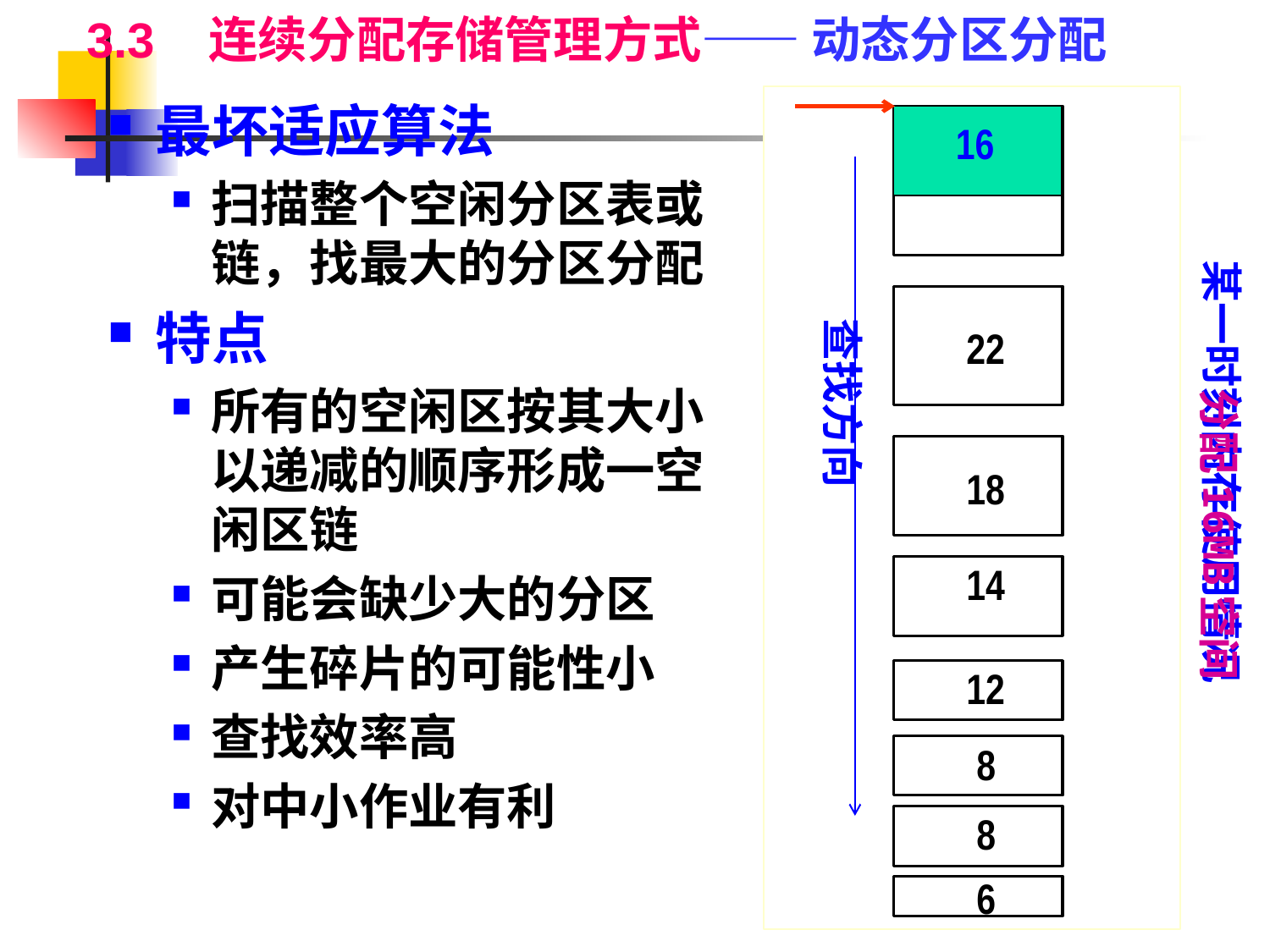

3.3   连续分配存储管理方式—— 动态分区分配

6

8

12

14

18

22

36

36

22

18
14

12

8

8

6

 8M

12M
最坏适应算法
扫描整个空闲分区表或链，找最大的分区分配
特点
所有的空闲区按其大小以递减的顺序形成一空闲区链
可能会缺少大的分区
产生碎片的可能性小
查找效率高
对中小作业有利
|  |
| --- |
|  |
|  |
|  |
|  |
|  |
|  |
|  |
|  |
|  |
|  |
|  |
|  |
|  |
|  |
|  |

16
某一时刻内存使用情况
22M
查找方向
分配16MB空间
18M
最近分配

8M
6M
14M
36M